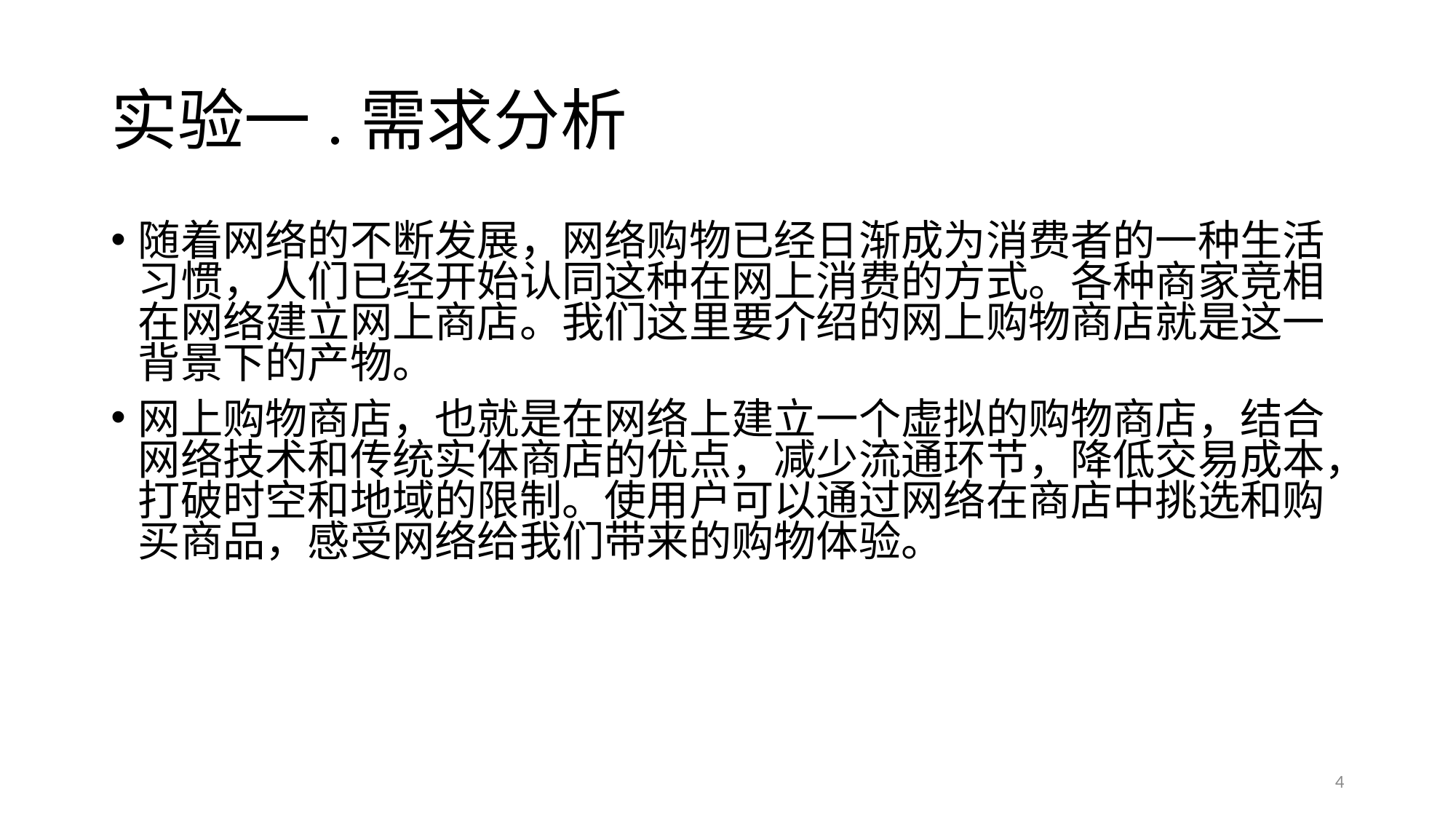

# 实验一.需求分析
随着网络的不断发展，网络购物已经日渐成为消费者的一种生活习惯，人们已经开始认同这种在网上消费的方式。各种商家竞相在网络建立网上商店。我们这里要介绍的网上购物商店就是这一背景下的产物。
网上购物商店，也就是在网络上建立一个虚拟的购物商店，结合网络技术和传统实体商店的优点，减少流通环节，降低交易成本，打破时空和地域的限制。使用户可以通过网络在商店中挑选和购买商品，感受网络给我们带来的购物体验。
4